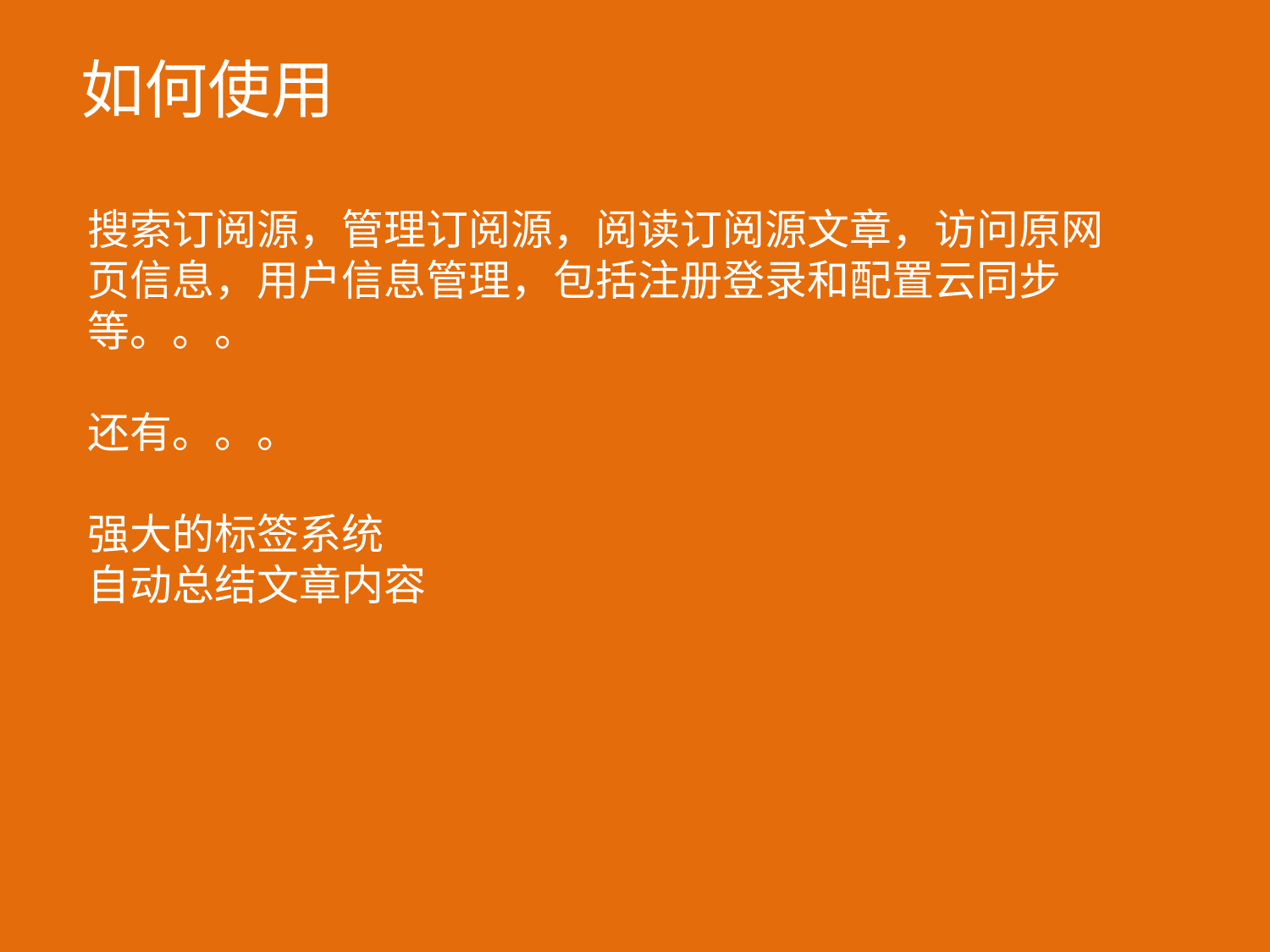

# 如何使用
搜索订阅源，管理订阅源，阅读订阅源文章，访问原网页信息，用户信息管理，包括注册登录和配置云同步等。。。

还有。。。

强大的标签系统
自动总结文章内容